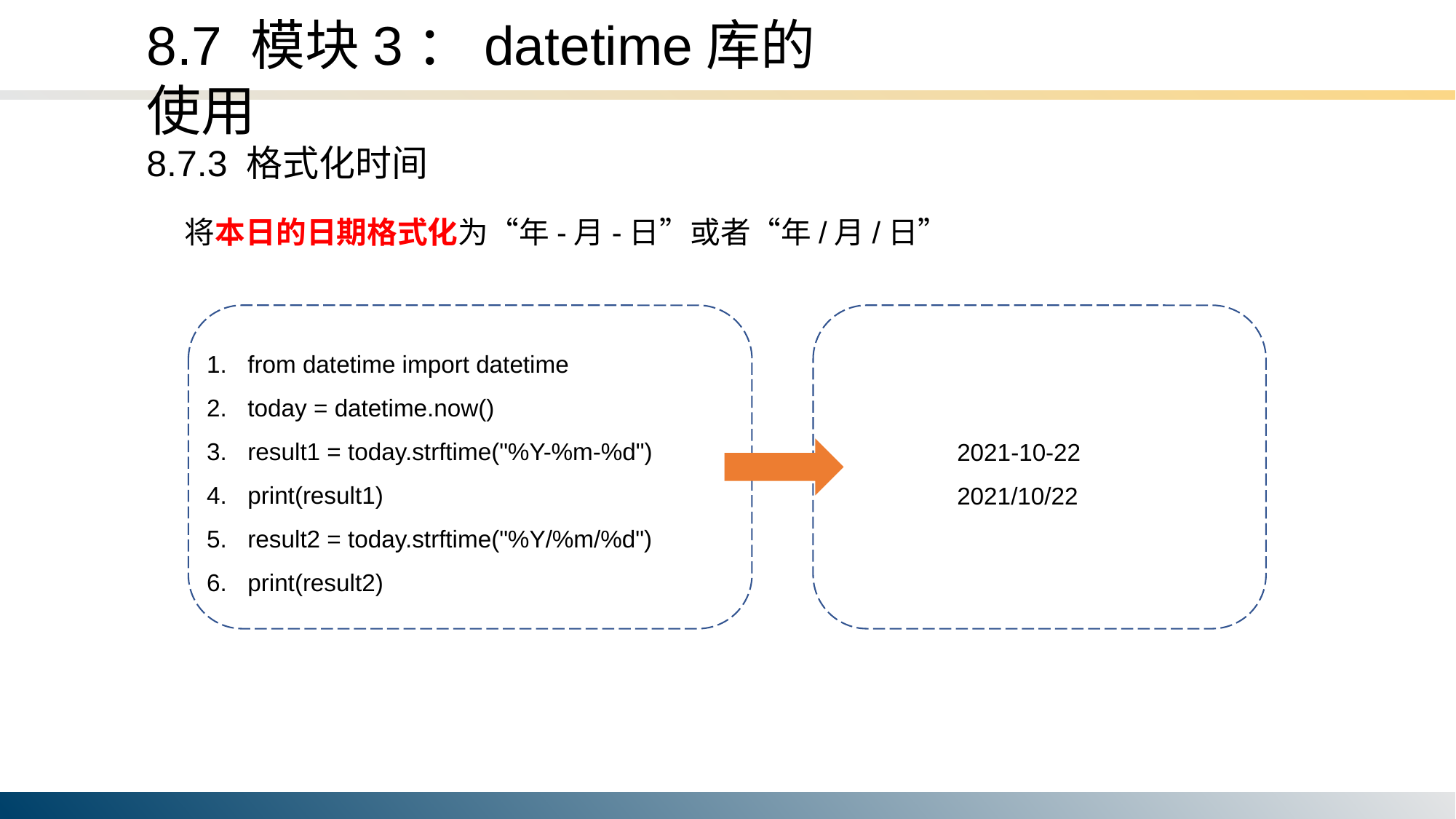

8.7 模块3：datetime库的使用
8.7.3 格式化时间
将本日的日期格式化为“年-月-日”或者“年/月/日”

from datetime import datetime
today = datetime.now()
result1 = today.strftime("%Y-%m-%d")
print(result1)
result2 = today.strftime("%Y/%m/%d")
print(result2)
2021-10-22
2021/10/22